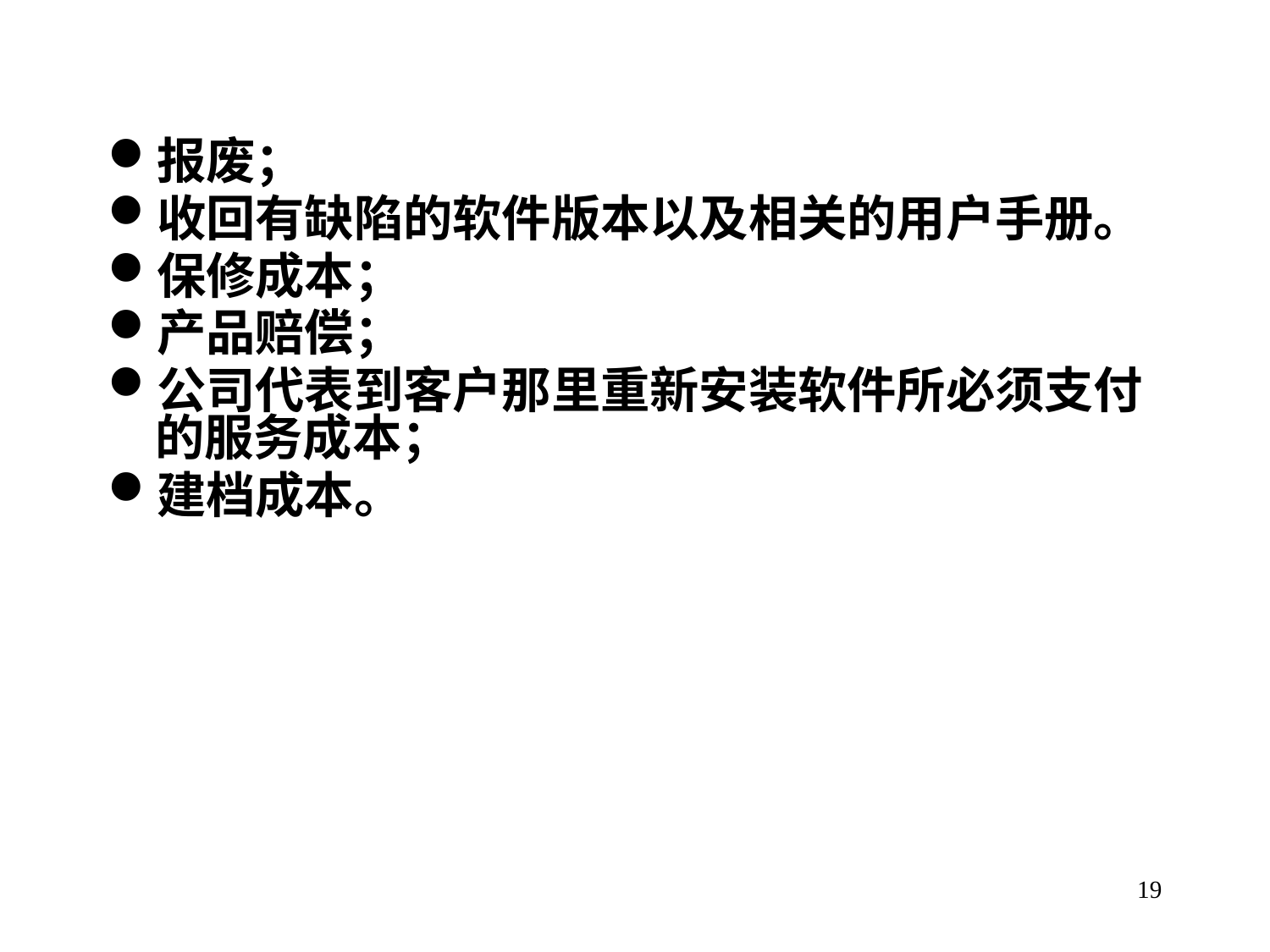

# 报废；
收回有缺陷的软件版本以及相关的用户手册。
保修成本；
产品赔偿；
公司代表到客户那里重新安装软件所必须支付的服务成本；
建档成本。

19